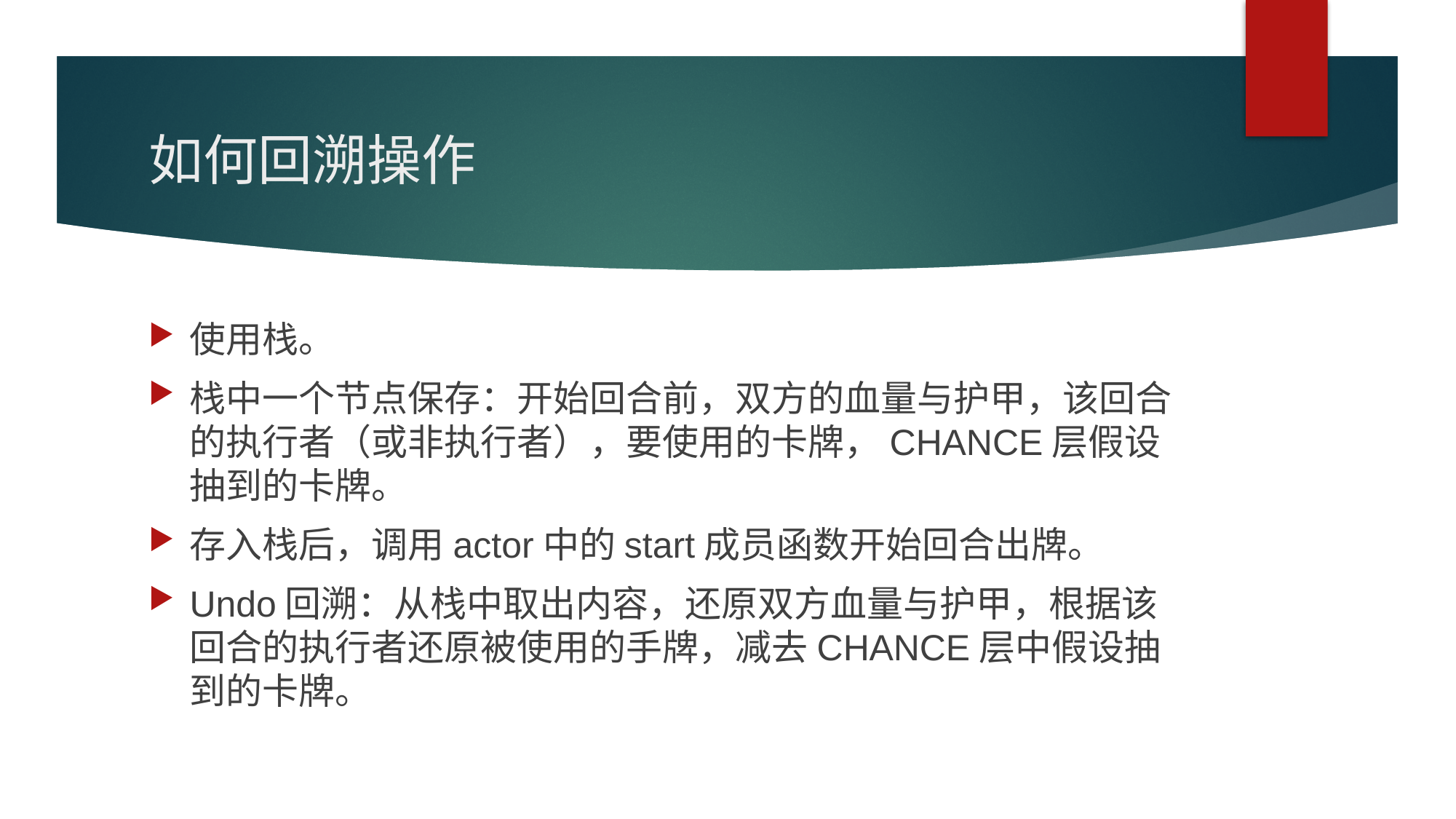

# 如何回溯操作
使用栈。
栈中一个节点保存：开始回合前，双方的血量与护甲，该回合的执行者（或非执行者），要使用的卡牌，CHANCE层假设抽到的卡牌。
存入栈后，调用actor中的start成员函数开始回合出牌。
Undo回溯：从栈中取出内容，还原双方血量与护甲，根据该回合的执行者还原被使用的手牌，减去CHANCE层中假设抽到的卡牌。